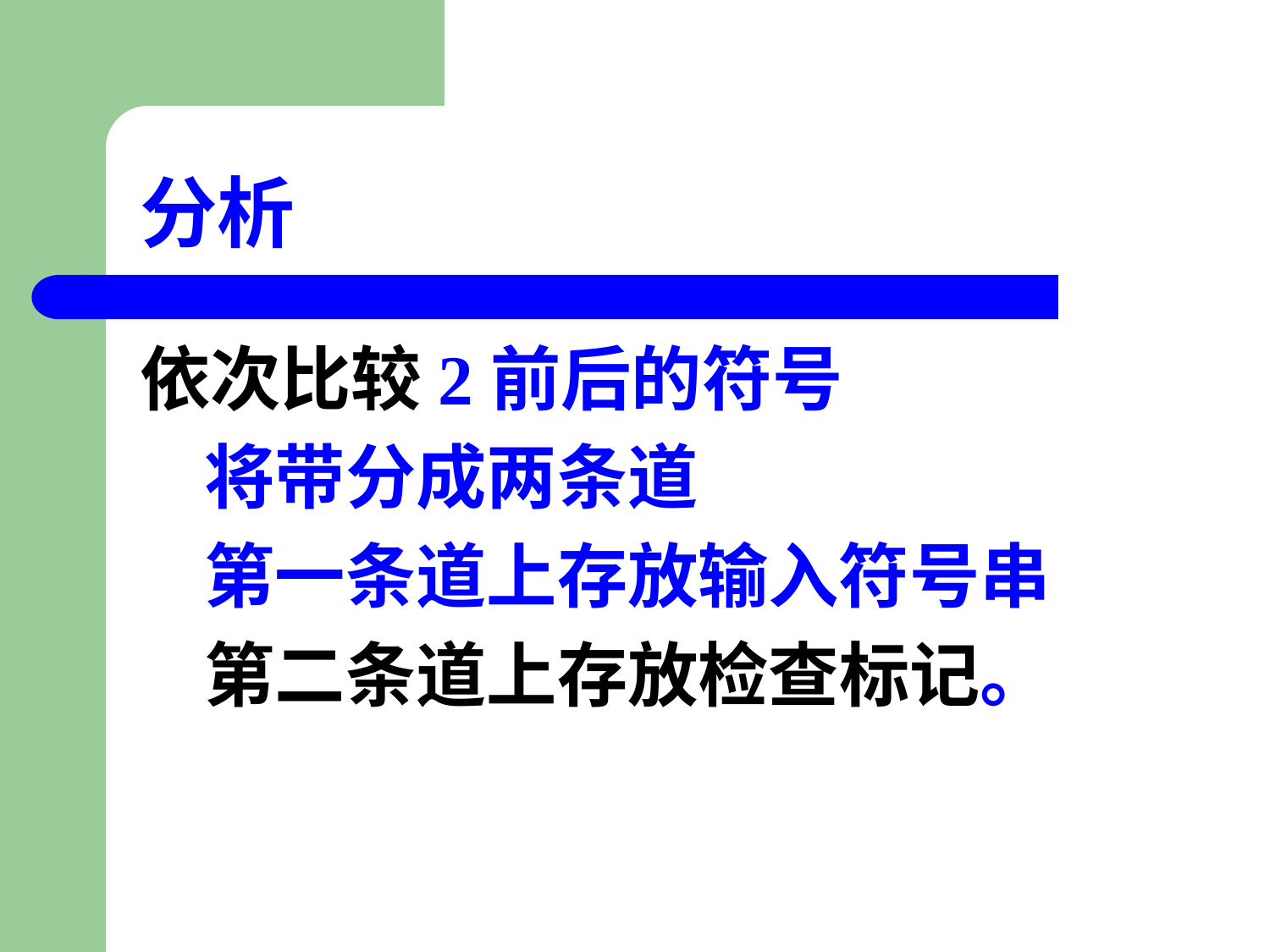

# 分析
依次比较2前后的符号
   将带分成两条道
   第一条道上存放输入符号串
   第二条道上存放检查标记。